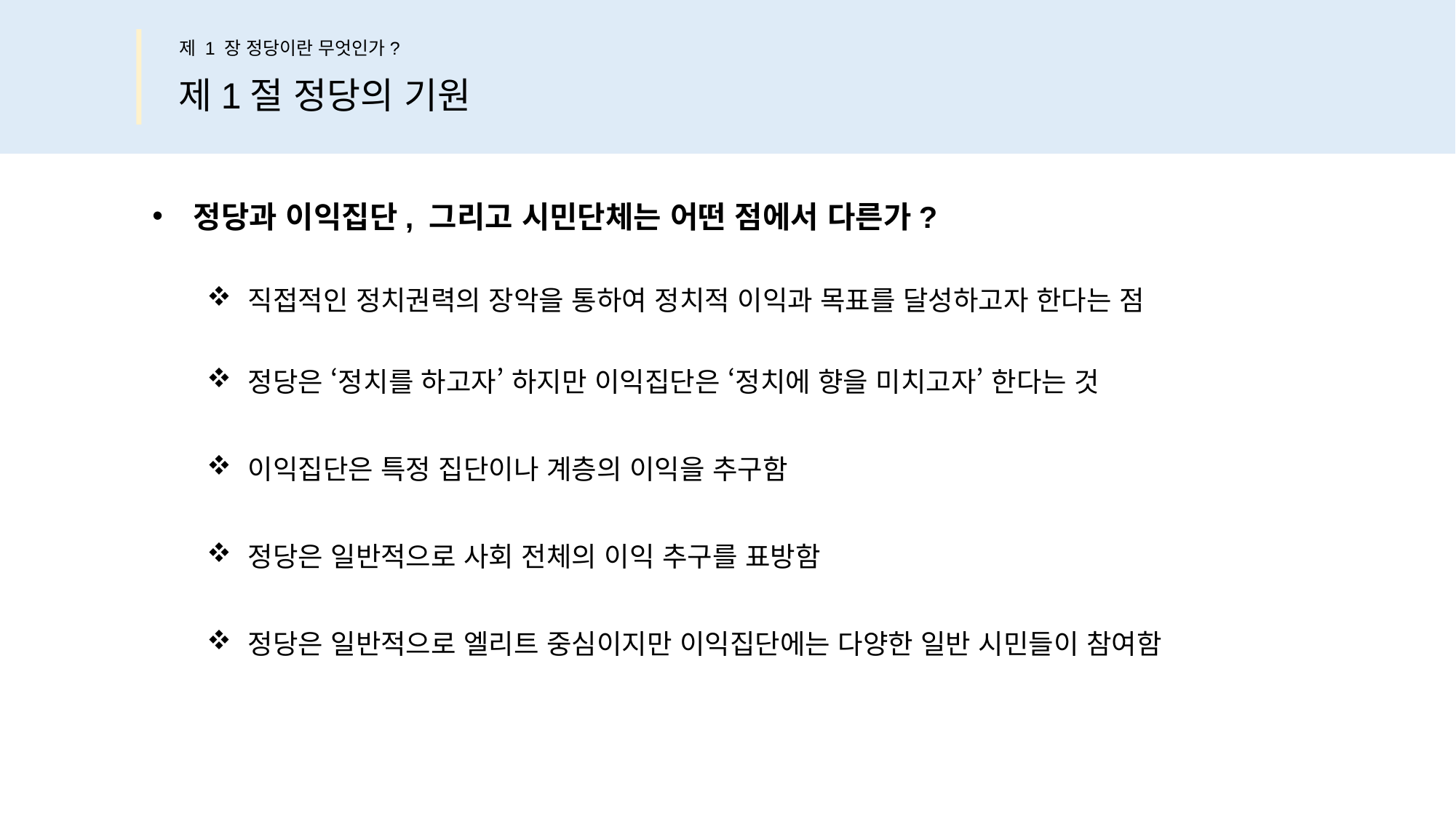

제 1 장 정당이란 무엇인가?
제1절 정당의 기원
정당과 이익집단, 그리고 시민단체는 어떤 점에서 다른가?

직접적인 정치권력의 장악을 통하여 정치적 이익과 목표를 달성하고자 한다는 점

정당은 ‘정치를 하고자’ 하지만 이익집단은 ‘정치에 향을 미치고자’ 한다는 것

이익집단은 특정 집단이나 계층의 이익을 추구함

정당은 일반적으로 사회 전체의 이익 추구를 표방함

정당은 일반적으로 엘리트 중심이지만 이익집단에는 다양한 일반 시민들이 참여함